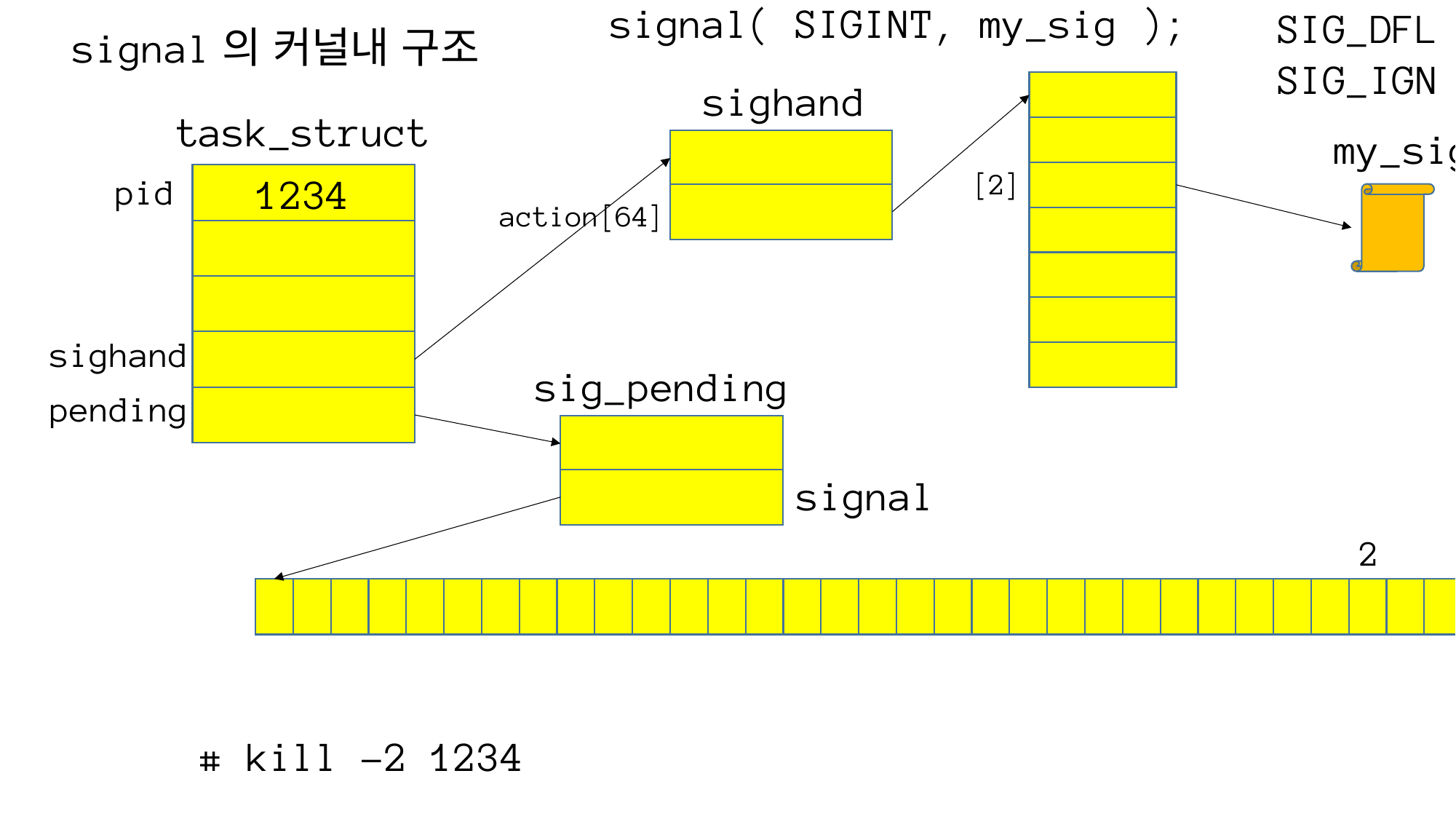

signal( SIGINT, my_sig );
SIG_DFL
SIG_IGN
signal의 커널내 구조
sighand

task_struct
my_sig

[2]

pid
1234

action[64]

sighand

sig_pending
pending

signal

2

# kill -2 1234